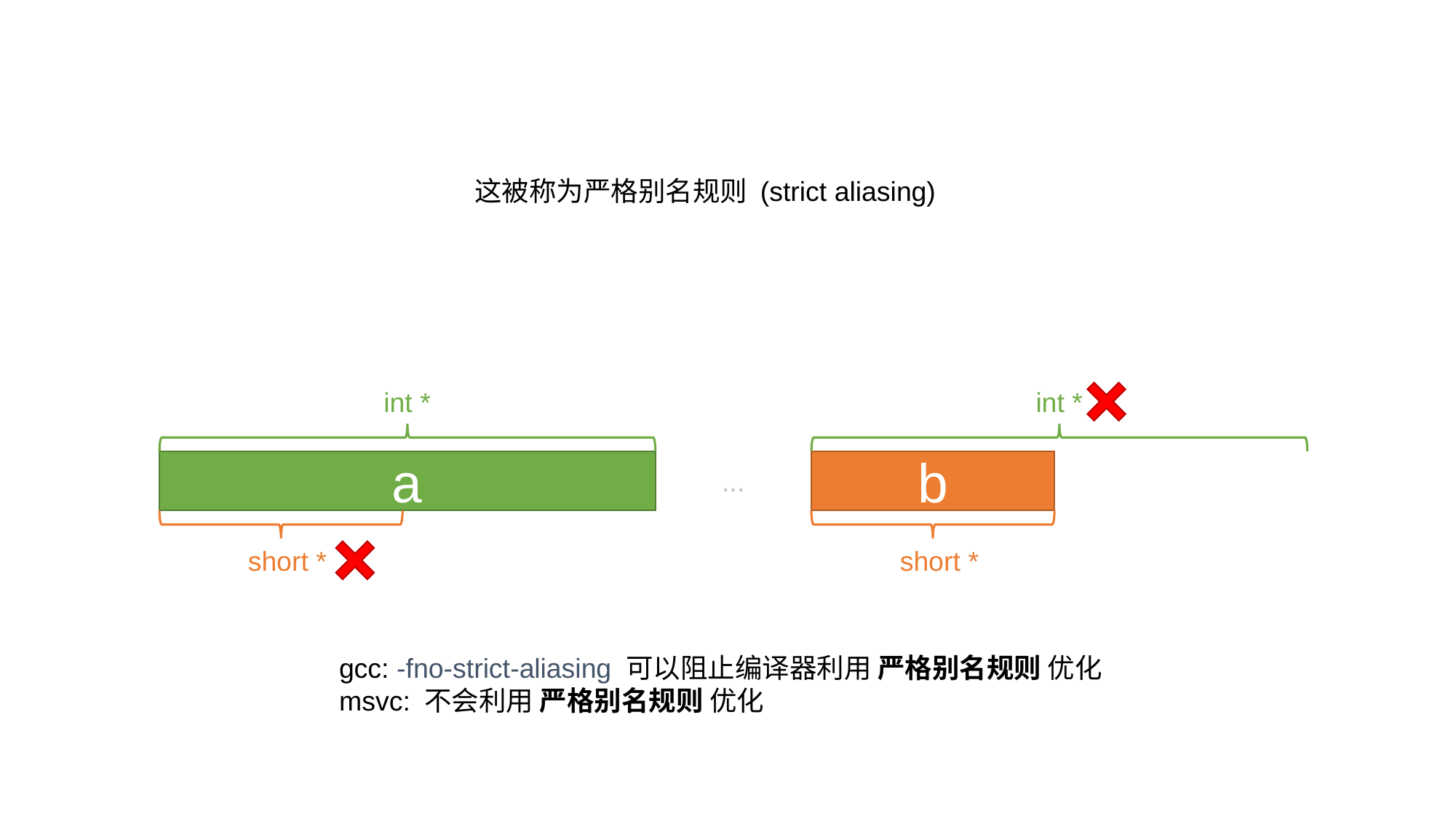

这被称为严格别名规则 (strict aliasing)

int *

a
short *

int *

b
short *
...

gcc: -fno-strict-aliasing 可以阻止编译器利用 严格别名规则 优化
msvc: 不会利用 严格别名规则 优化